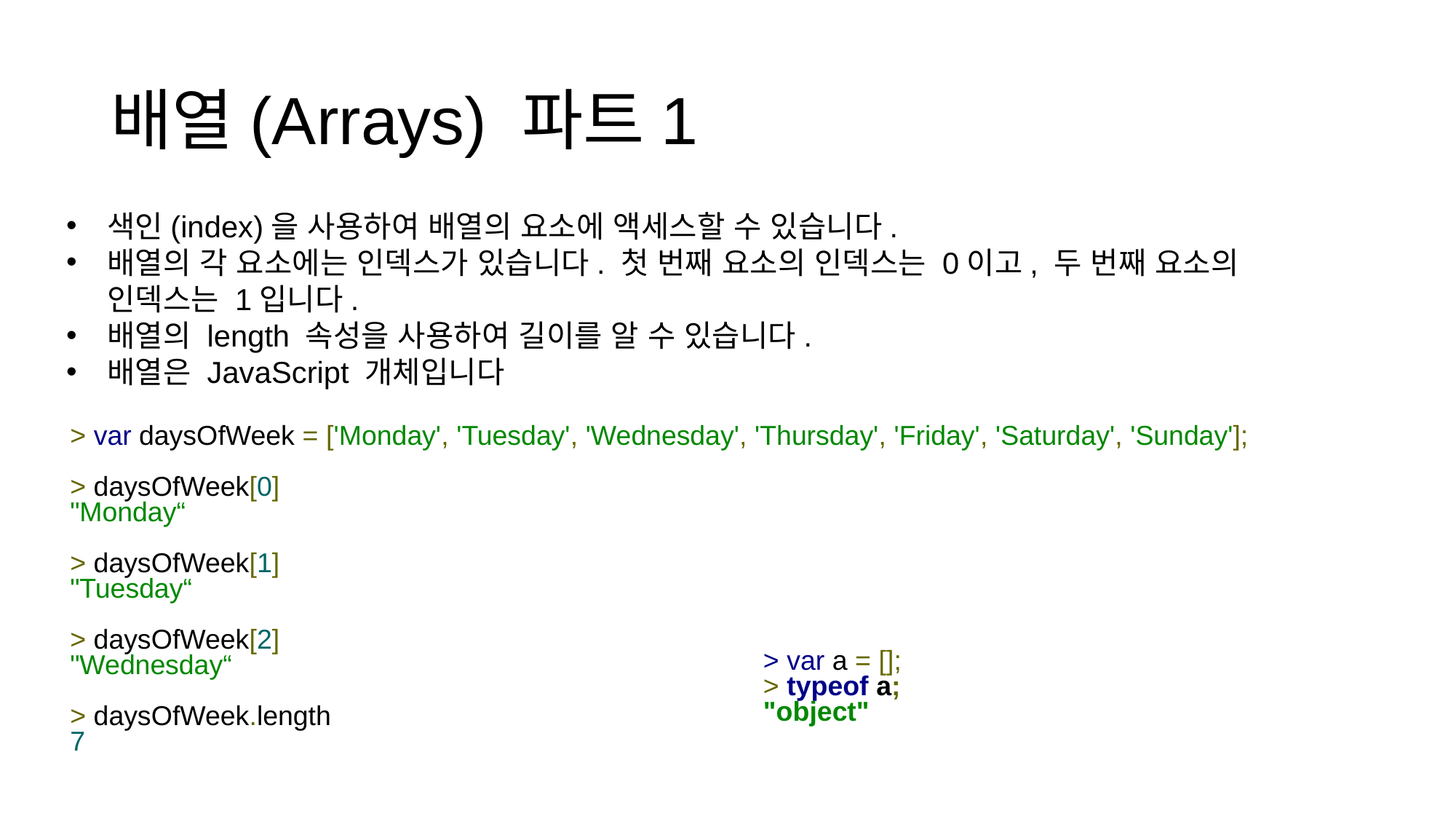

# 배열(Arrays) 파트1
색인(index)을 사용하여 배열의 요소에 액세스할 수 있습니다.
배열의 각 요소에는 인덱스가 있습니다. 첫 번째 요소의 인덱스는 0이고, 두 번째 요소의 인덱스는 1입니다.
배열의 length 속성을 사용하여 길이를 알 수 있습니다.
배열은 JavaScript 개체입니다
> var daysOfWeek = ['Monday', 'Tuesday', 'Wednesday', 'Thursday', 'Friday', 'Saturday', 'Sunday'];

> daysOfWeek[0]
"Monday“

> daysOfWeek[1]
"Tuesday“

> daysOfWeek[2]
"Wednesday“

> daysOfWeek.length
7
> var a = [];
> typeof a;
"object"